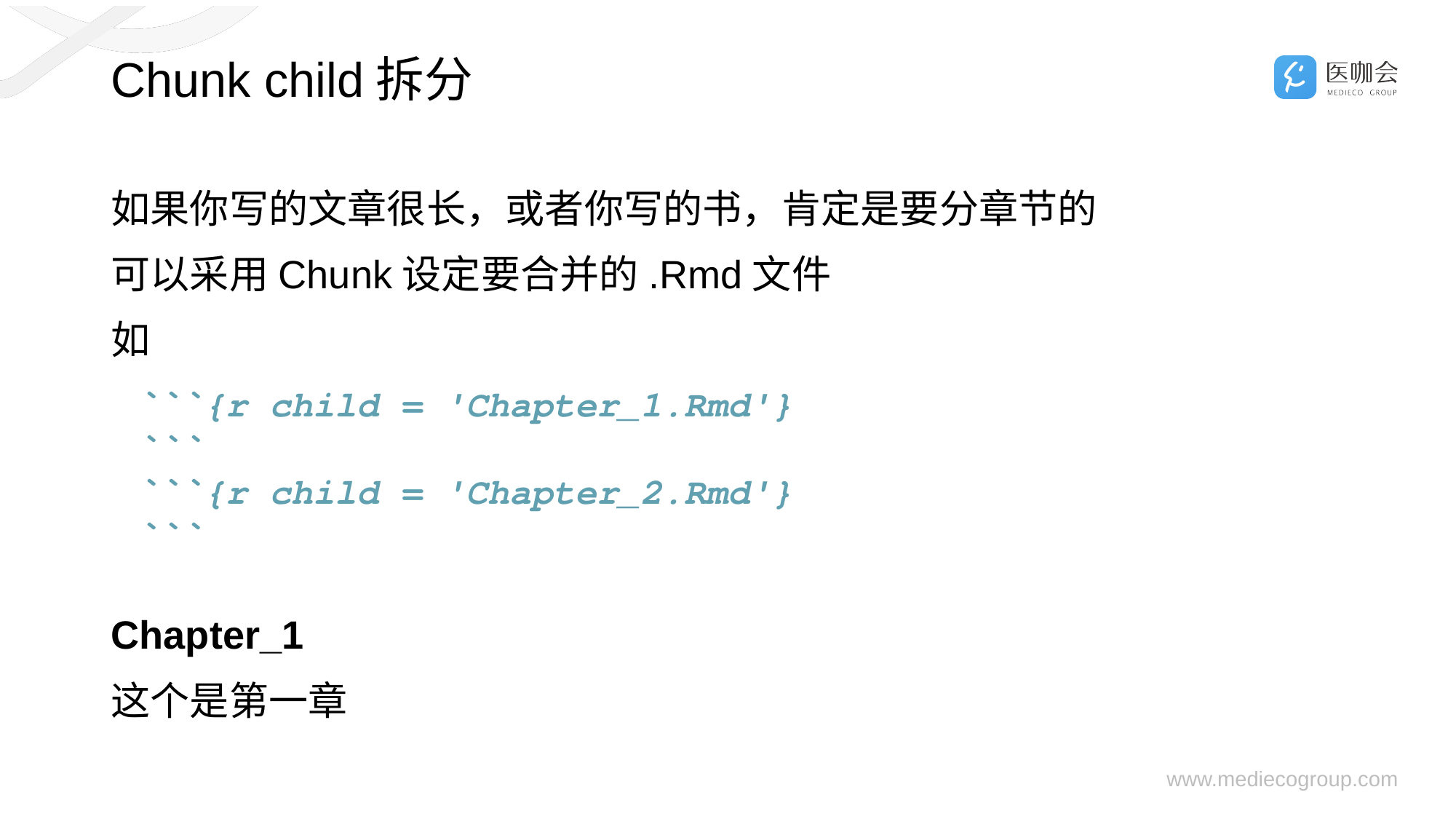

# Chunk child拆分
如果你写的文章很长，或者你写的书，肯定是要分章节的
可以采用Chunk设定要合并的.Rmd文件
如
```{r child = 'Chapter_1.Rmd'}
```
```{r child = 'Chapter_2.Rmd'}
```
Chapter_1
这个是第一章